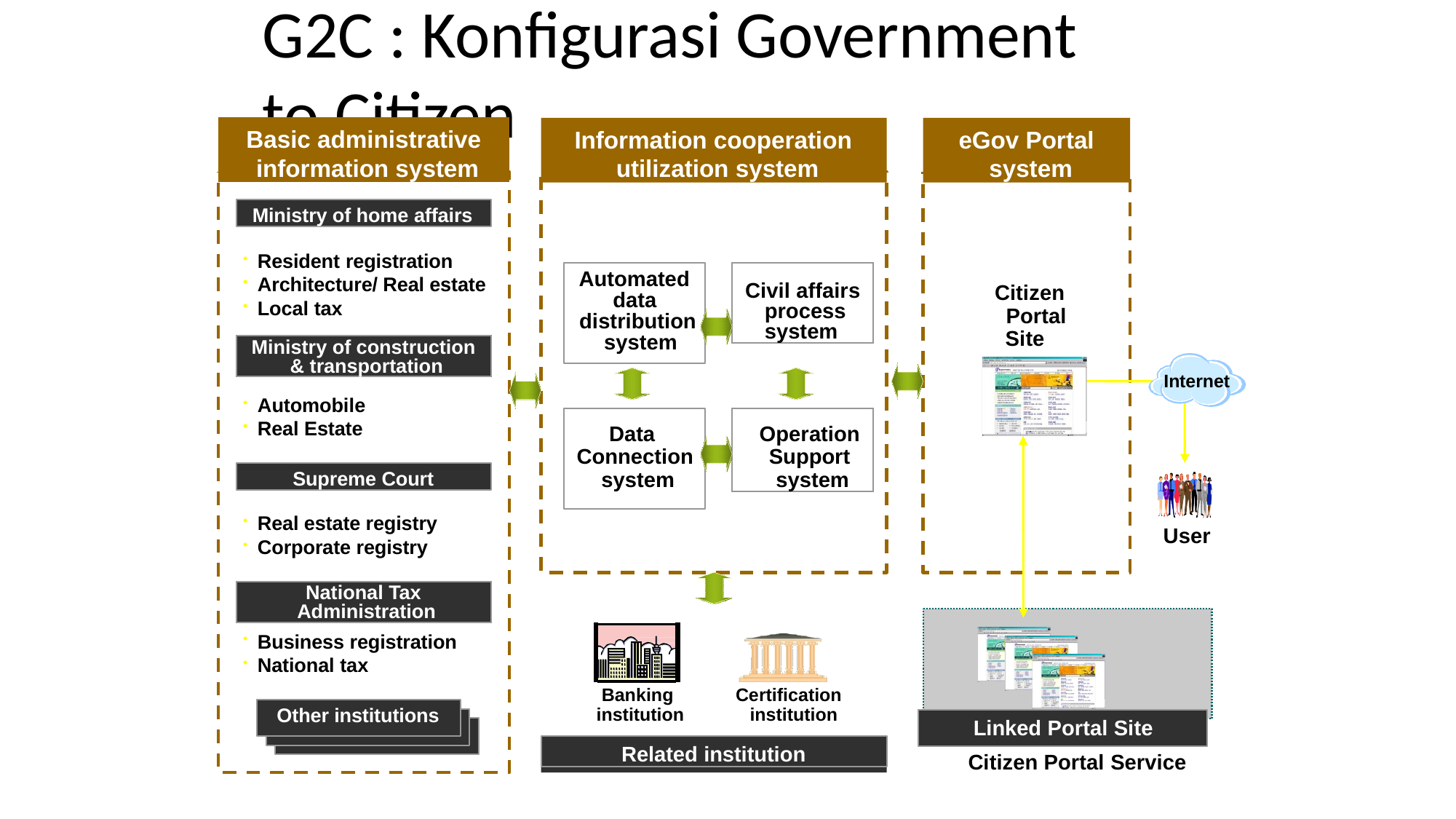

# G2C : Konfigurasi Government to Citizen
Basic administrative  information system
Information cooperation  utilization system
eGov Portal  system

Ministry of home affairs
Resident registration
Architecture/ Real estate
Local tax

Civil affairs  process  system
Automated  data  distribution  system
Citizen  Portal  Site

Ministry of construction  & transportation

Internet

Automobile
Real Estate

Operation  Support  system
Data  Connection  system

Supreme Court

Real estate registry
Corporate registry
User

National Tax  Administration

Business registration
National tax

Banking  institution
Certification  institution

Other institutions

Linked Portal Site
기타 기관

기타 기관

Related institution
관련기관
Citizen Portal Service